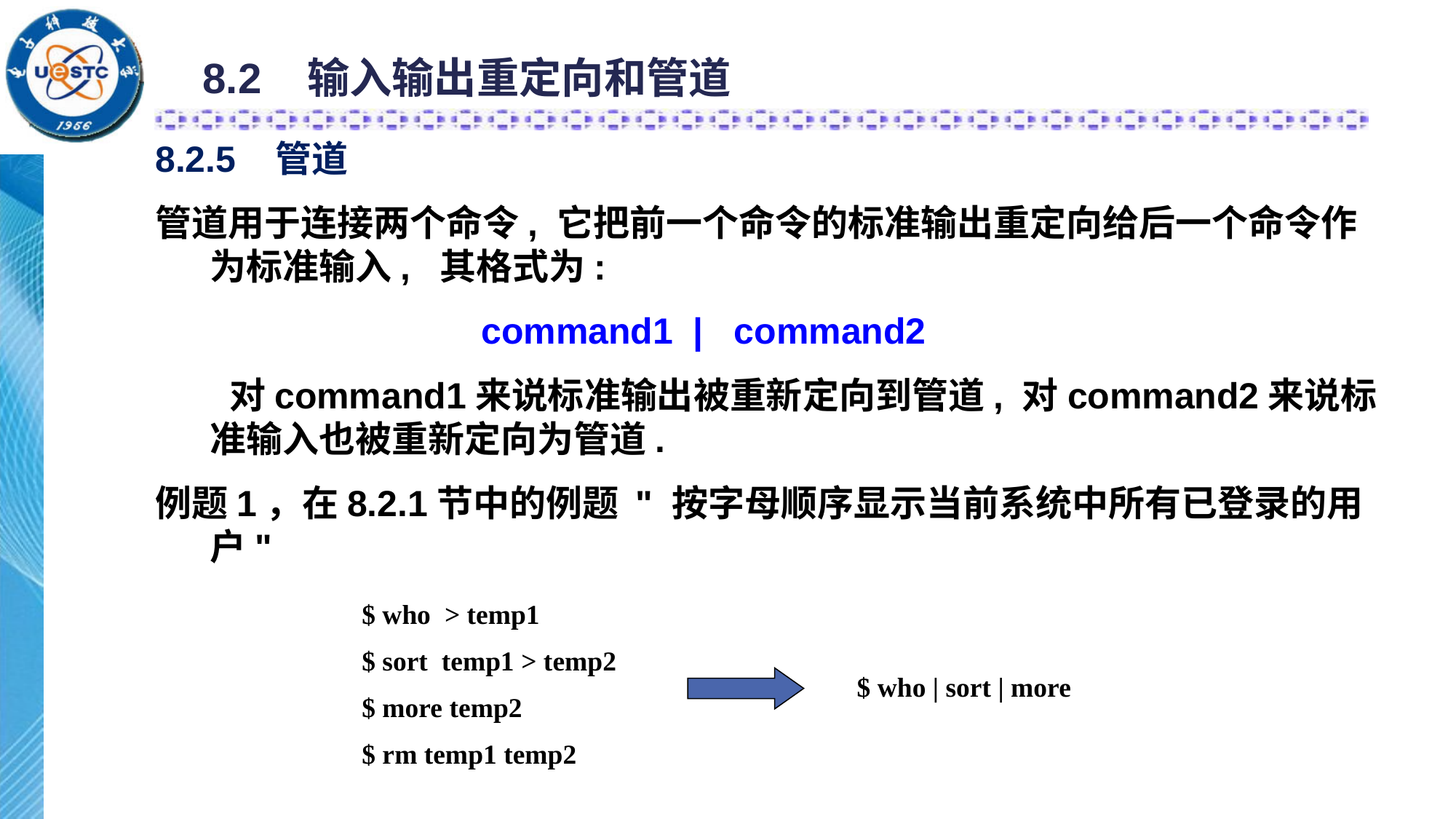

# 8.2   输入输出重定向和管道
8.2.5   管道
管道用于连接两个命令, 它把前一个命令的标准输出重定向给后一个命令作为标准输入,  其格式为:
                                command1  |   command2
        对command1来说标准输出被重新定向到管道, 对command2来说标准输入也被重新定向为管道.
例题1，在8.2.1节中的例题 " 按字母顺序显示当前系统中所有已登录的用户"

$ who  > temp1
$ sort  temp1 > temp2
$ more temp2
$ rm temp1 temp2
$ who | sort | more